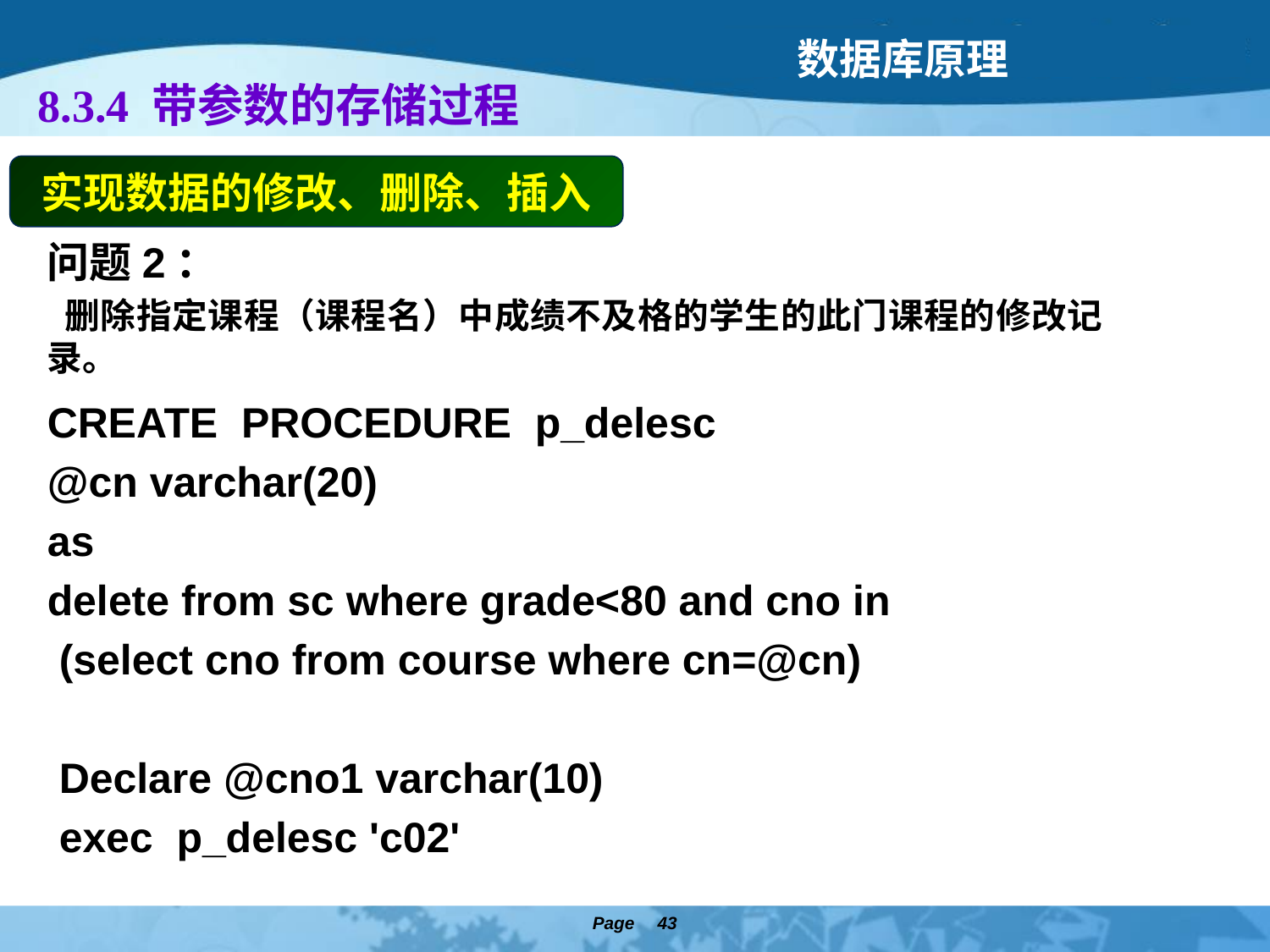

# 8.3.4 带参数的存储过程

实现数据的修改、删除、插入
问题2：
 删除指定课程（课程名）中成绩不及格的学生的此门课程的修改记录。
CREATE  PROCEDURE  p_delesc
@cn varchar(20)
as
delete from sc where grade<80 and cno in
 (select cno from course where cn=@cn)

 Declare @cno1 varchar(10)
 exec  p_delesc 'c02'